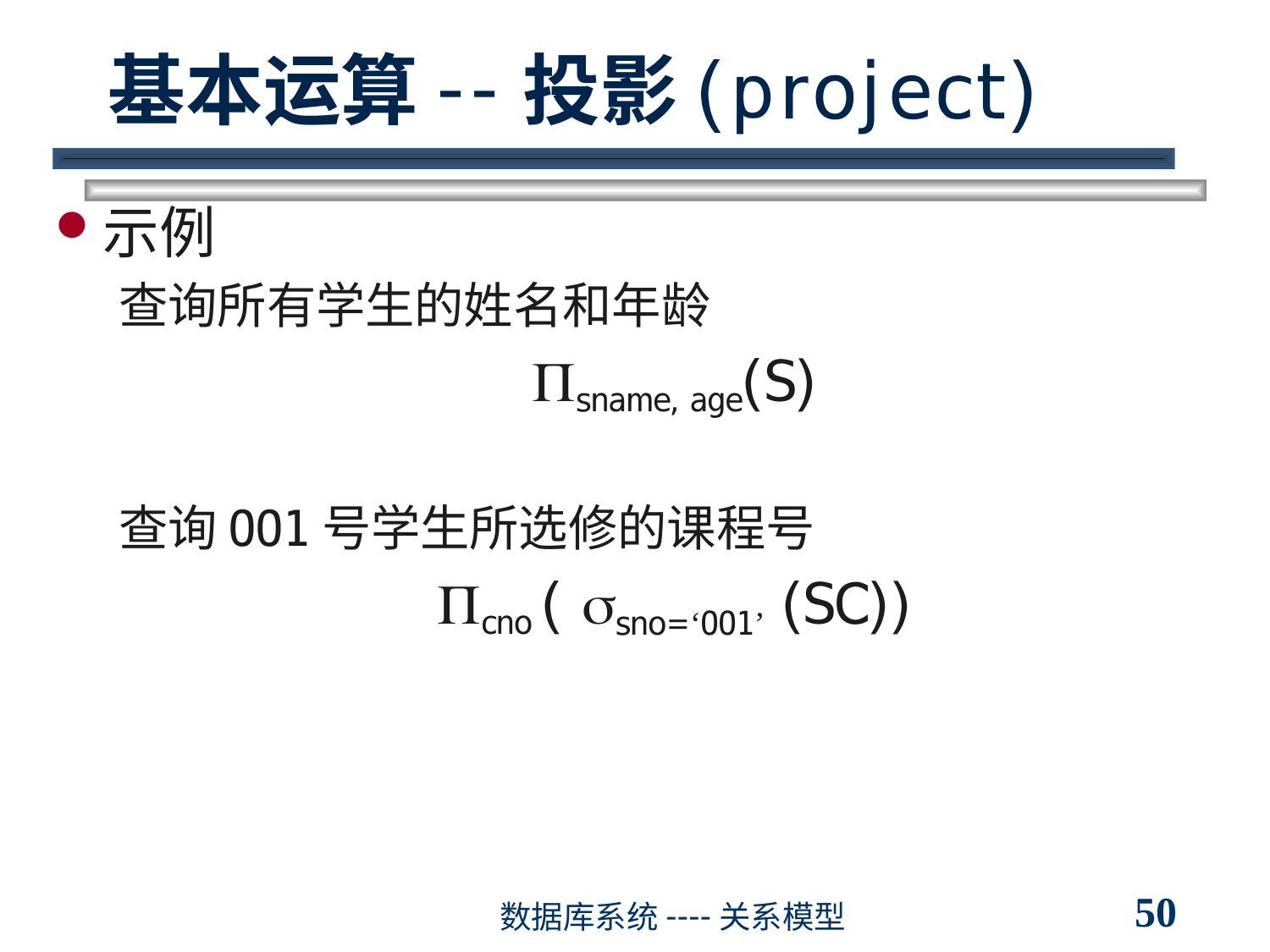

# 基本运算--投影(project)
示例
查询所有学生的姓名和年龄
Πsname, age(S)

查询001号学生所选修的课程号
Πcno ( σsno=‘001’ (SC))
50
数据库系统----关系模型